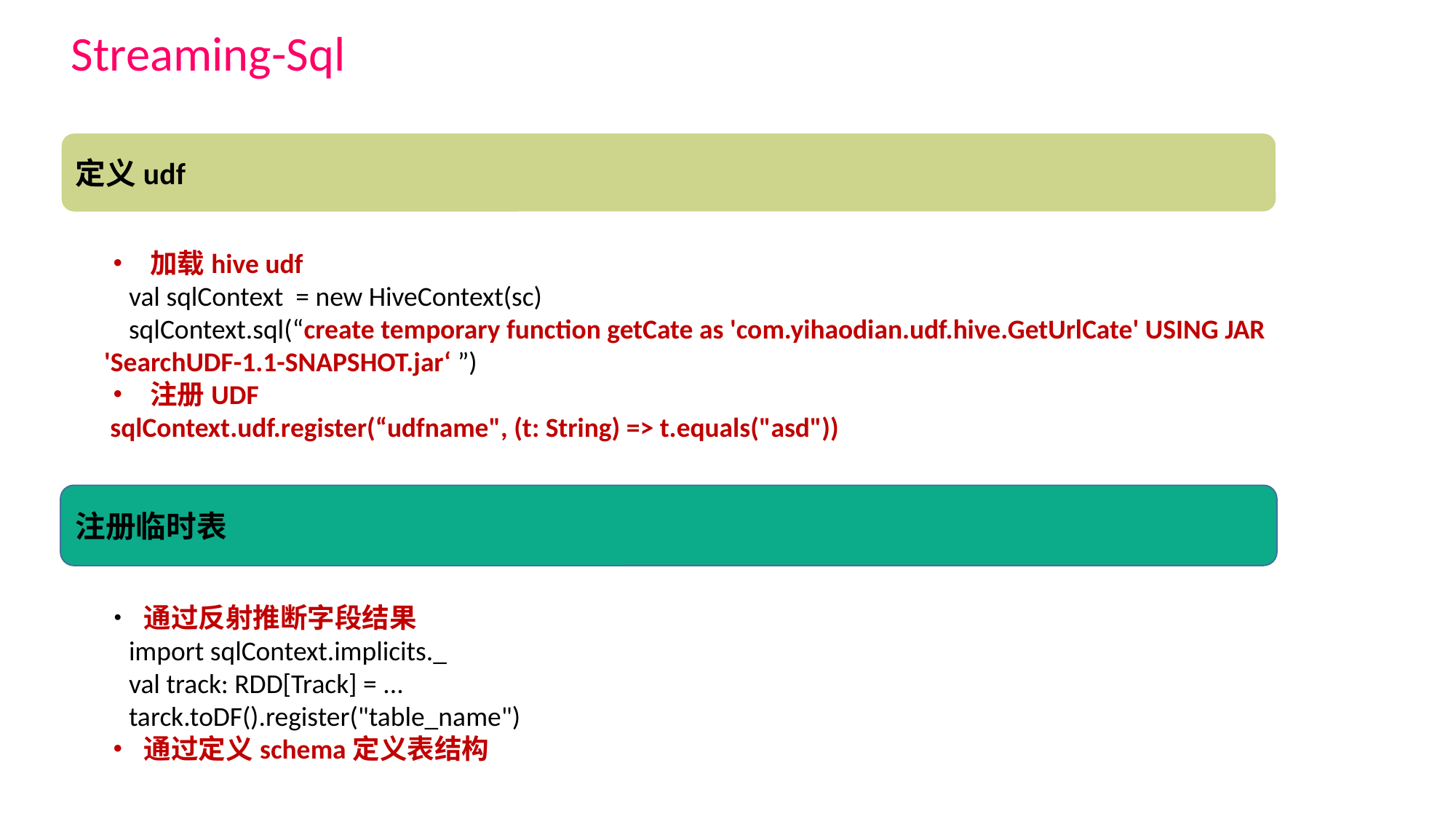

Streaming-Sql
定义udf
•  加载hive udf
    val sqlContext  = new HiveContext(sc)
    sqlContext.sql(“create temporary function getCate as 'com.yihaodian.udf.hive.GetUrlCate' USING JAR 'SearchUDF-1.1-SNAPSHOT.jar‘ ”)
•  注册UDF
 sqlContext.udf.register(“udfname", (t: String) => t.equals("asd"))
注册临时表
• 通过反射推断字段结果
    import sqlContext.implicits._
    val track: RDD[Track] = ...
    tarck.toDF().register("table_name")
• 通过定义schema定义表结构